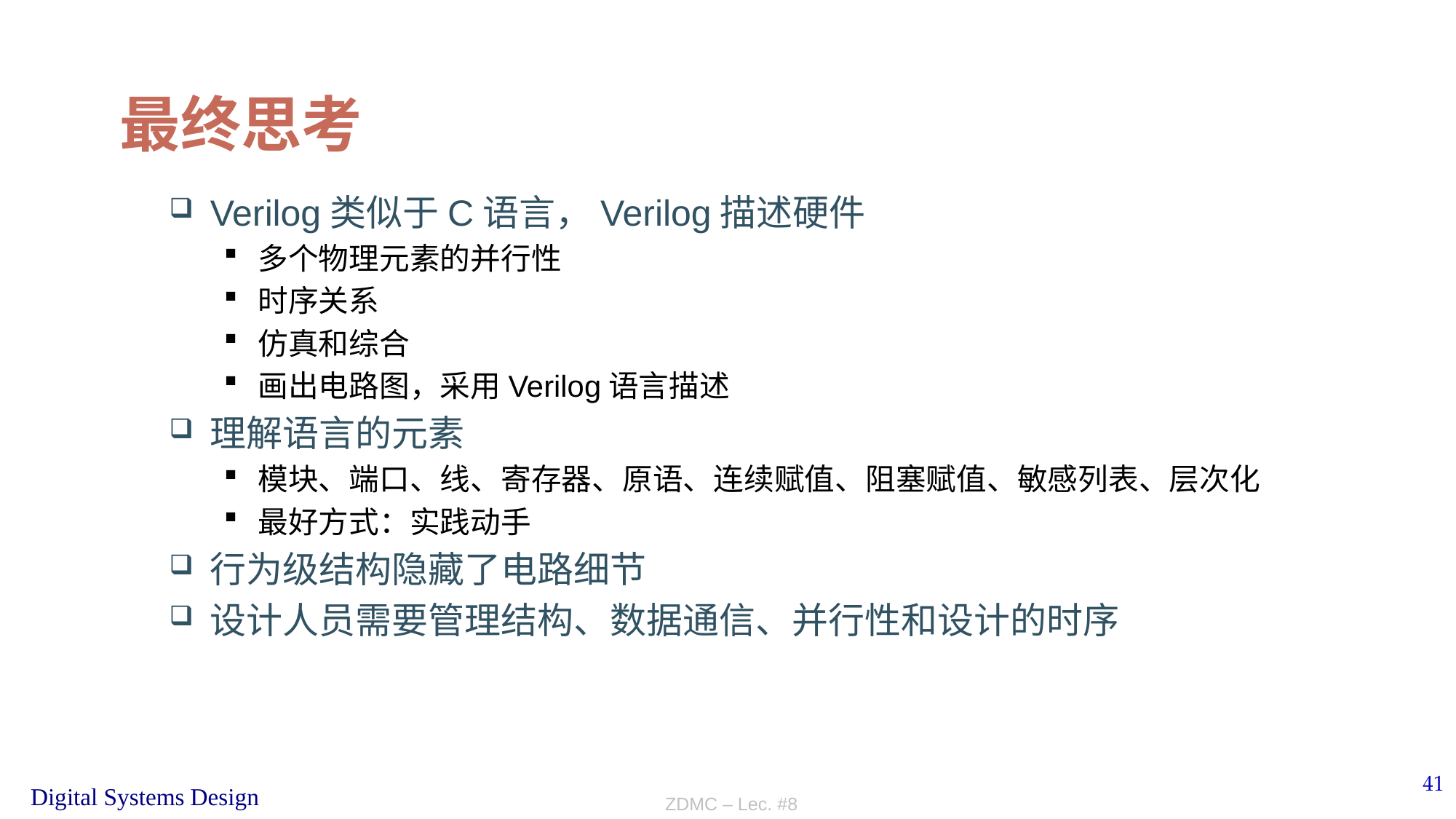

# 最终思考
Verilog类似于C语言，Verilog描述硬件
多个物理元素的并行性
时序关系
仿真和综合
画出电路图，采用Verilog语言描述
理解语言的元素
模块、端口、线、寄存器、原语、连续赋值、阻塞赋值、敏感列表、层次化
最好方式：实践动手
行为级结构隐藏了电路细节
设计人员需要管理结构、数据通信、并行性和设计的时序
ZDMC – Lec. #8
41